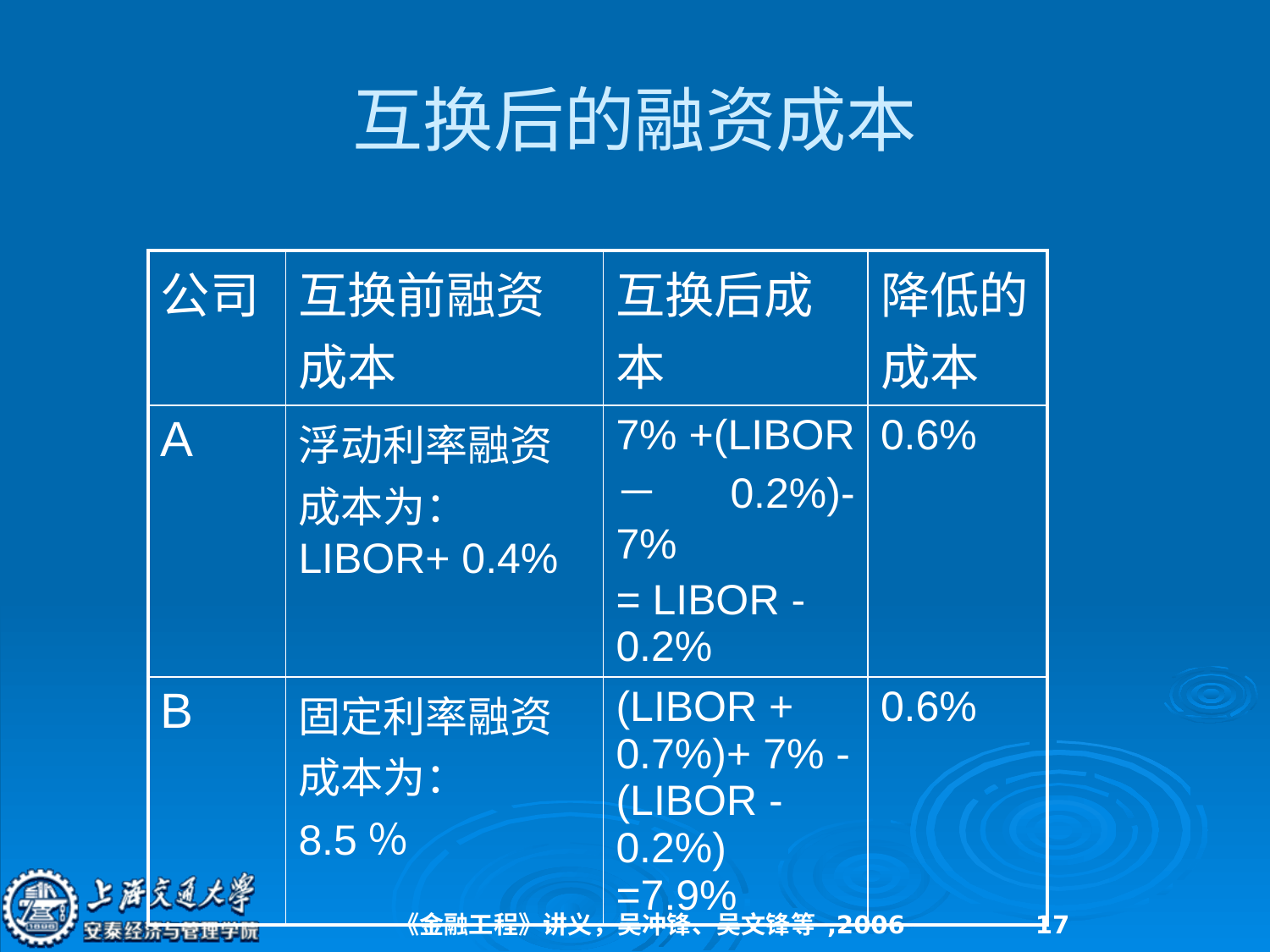

# 互换后的融资成本
| 公司 | 互换前融资成本 | 互换后成本 | 降低的成本 |
| --- | --- | --- | --- |
| A | 浮动利率融资成本为：LIBOR+ 0.4% | 7% +(LIBOR－0.2%)- 7% = LIBOR - 0.2% | 0.6% |
| B | 固定利率融资成本为：8.5％ | (LIBOR + 0.7%)+ 7% -(LIBOR - 0.2%) =7.9% | 0.6% |